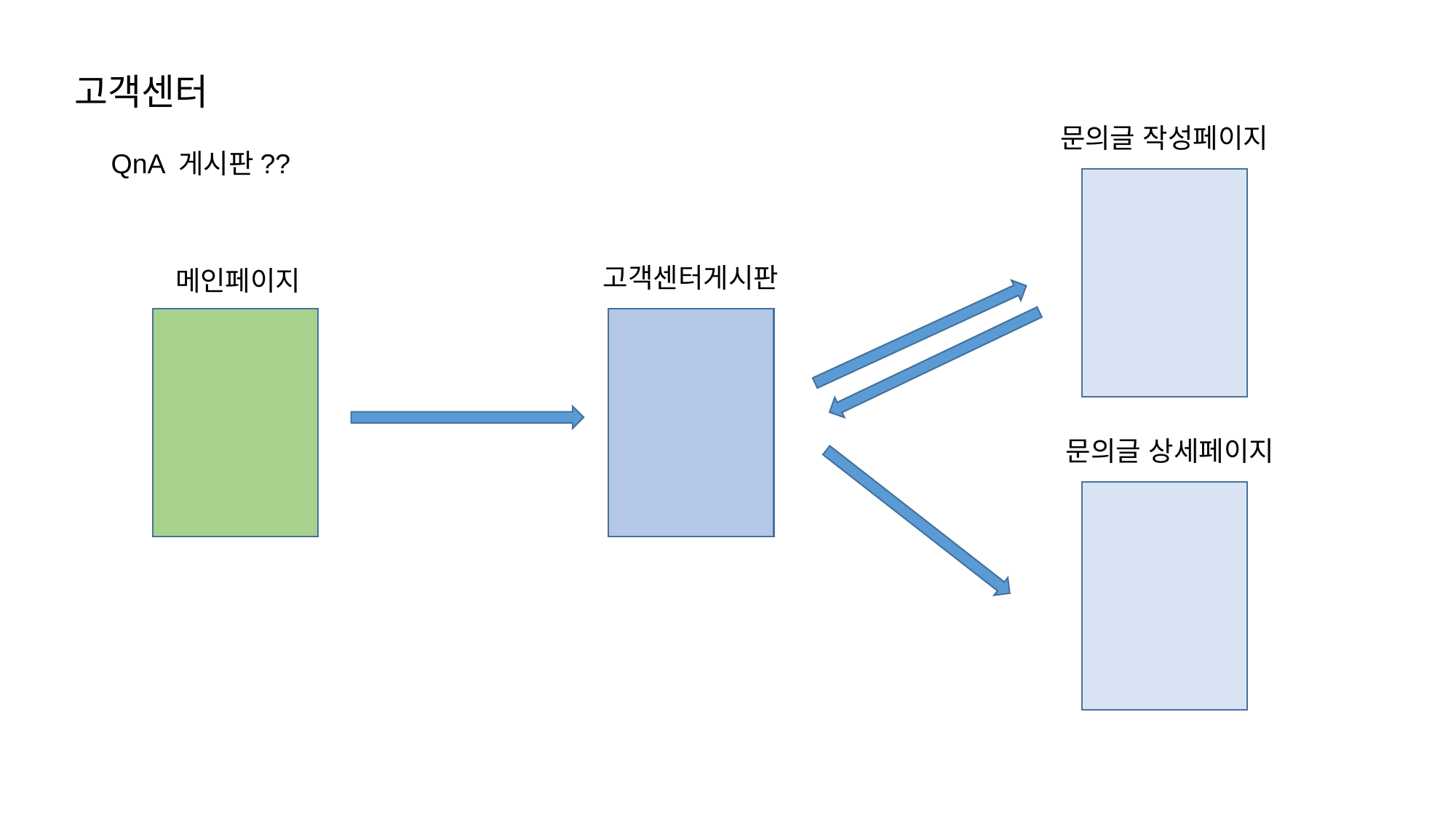

고객센터
문의글 작성페이지
QnA 게시판??

고객센터게시판
메인페이지

문의글 상세페이지